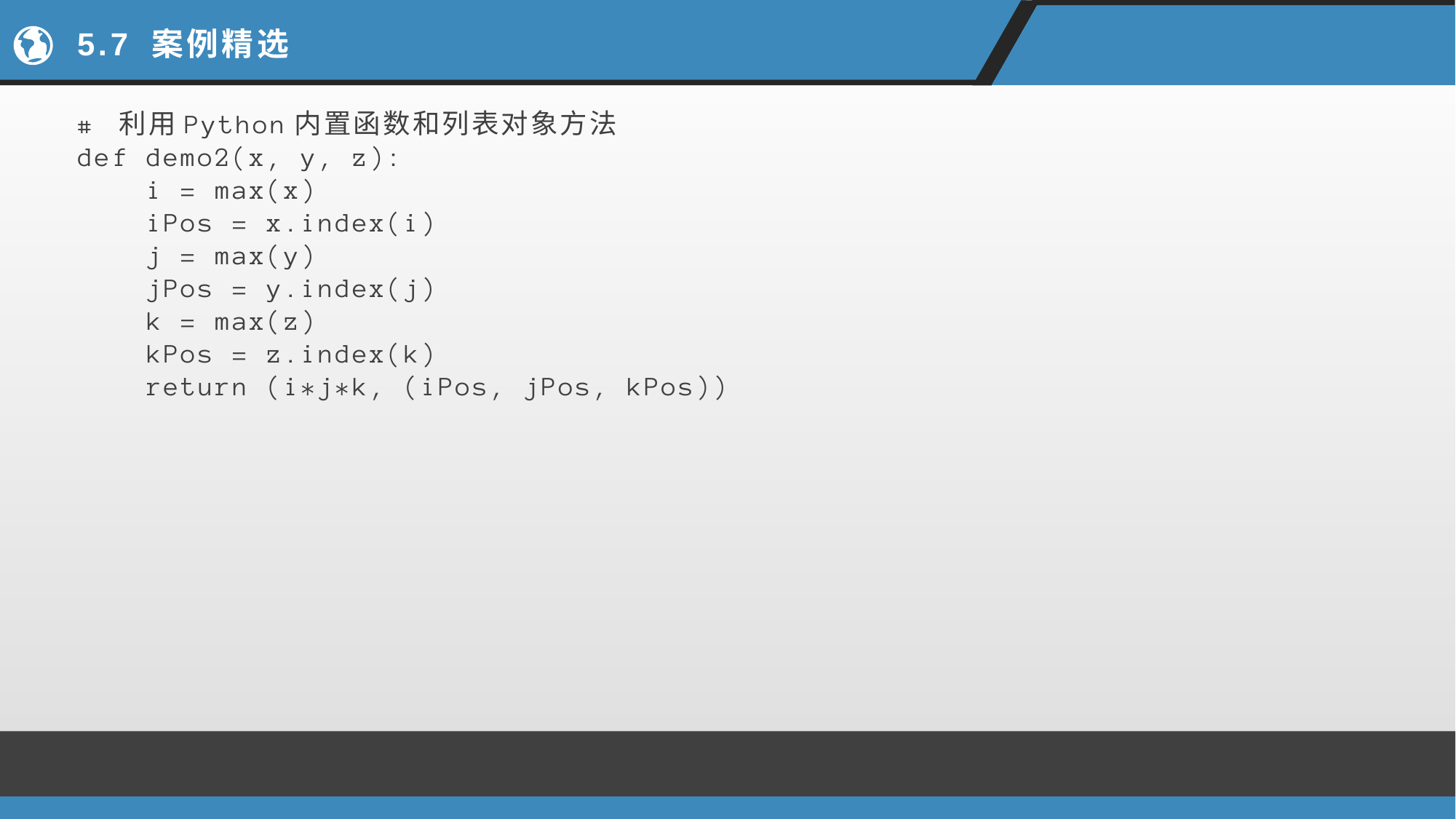

# 5.7 案例精选

# 利用Python内置函数和列表对象方法
def demo2(x, y, z):
    i = max(x)
    iPos = x.index(i)
    j = max(y)
    jPos = y.index(j)
    k = max(z)
    kPos = z.index(k)
    return (i*j*k, (iPos, jPos, kPos))